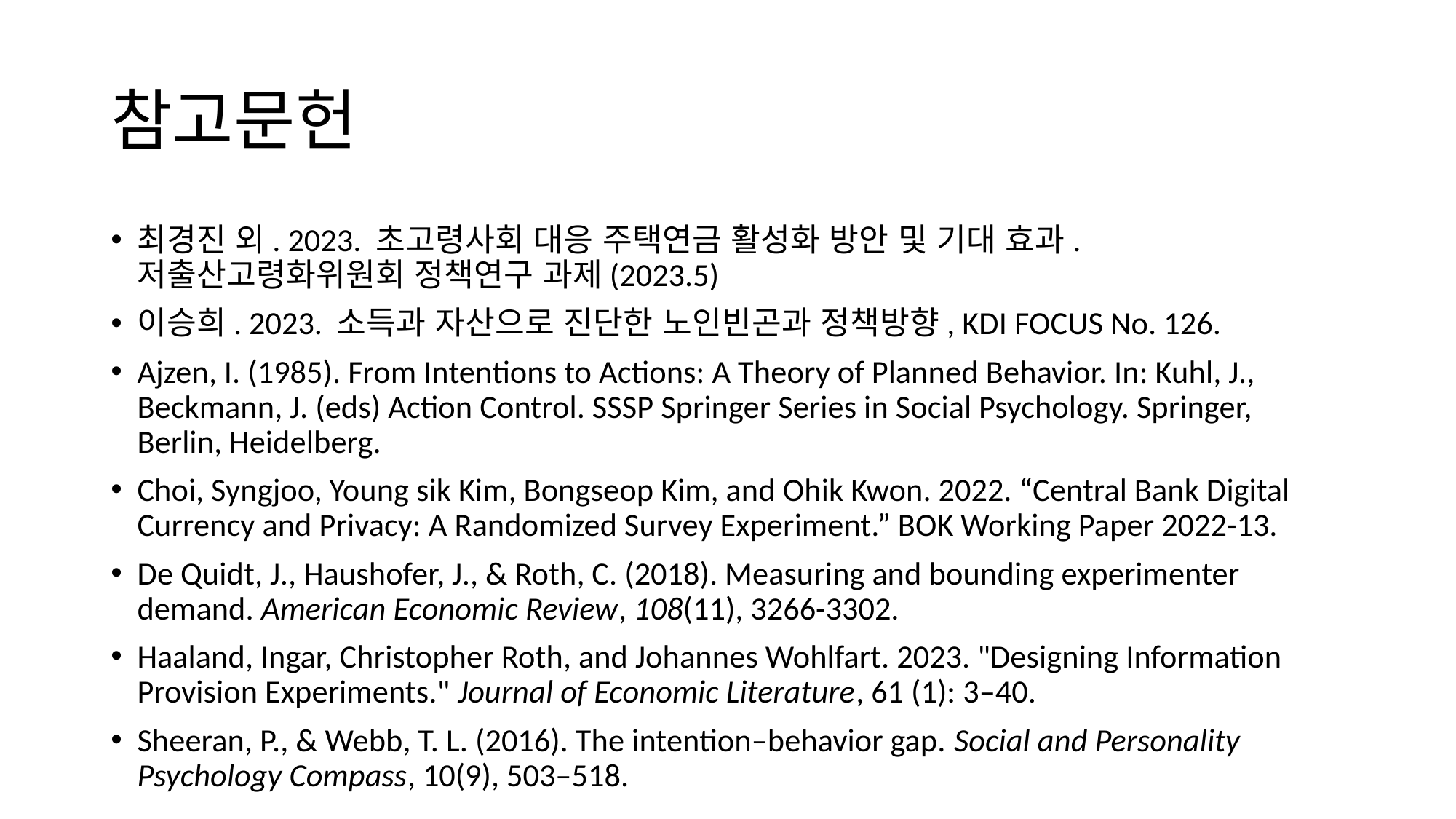

# 참고문헌
최경진 외. 2023. 초고령사회 대응 주택연금 활성화 방안 및 기대 효과. 저출산고령화위원회 정책연구 과제(2023.5)
이승희. 2023. 소득과 자산으로 진단한 노인빈곤과 정책방향, KDI FOCUS No. 126.
Ajzen, I. (1985). From Intentions to Actions: A Theory of Planned Behavior. In: Kuhl, J., Beckmann, J. (eds) Action Control. SSSP Springer Series in Social Psychology. Springer, Berlin, Heidelberg.
Choi, Syngjoo, Young sik Kim, Bongseop Kim, and Ohik Kwon. 2022. “Central Bank Digital Currency and Privacy: A Randomized Survey Experiment.” BOK Working Paper 2022-13.
De Quidt, J., Haushofer, J., & Roth, C. (2018). Measuring and bounding experimenter demand. American Economic Review, 108(11), 3266-3302.
Haaland, Ingar, Christopher Roth, and Johannes Wohlfart. 2023. "Designing Information Provision Experiments." Journal of Economic Literature, 61 (1): 3–40.
Sheeran, P., & Webb, T. L. (2016). The intention–behavior gap. Social and Personality Psychology Compass, 10(9), 503–518.